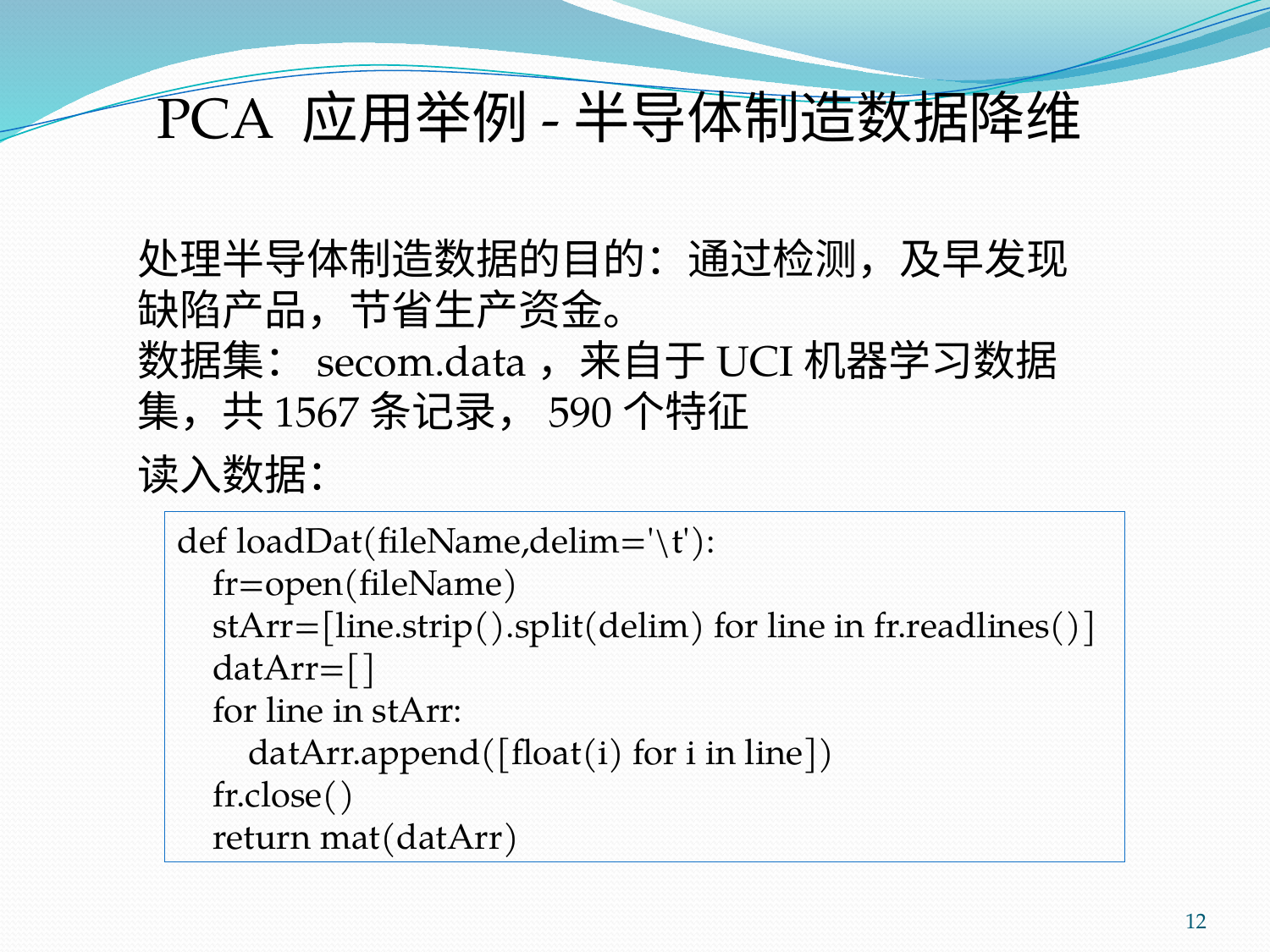

PCA 应用举例-半导体制造数据降维
处理半导体制造数据的目的：通过检测，及早发现缺陷产品，节省生产资金。
数据集：secom.data，来自于UCI机器学习数据集，共1567条记录，590个特征
读入数据：
def loadDat(fileName,delim='\t'):
    fr=open(fileName)
    stArr=[line.strip().split(delim) for line in fr.readlines()]
    datArr=[]
    for line in stArr:
        datArr.append([float(i) for i in line])
    fr.close()
    return mat(datArr)
12